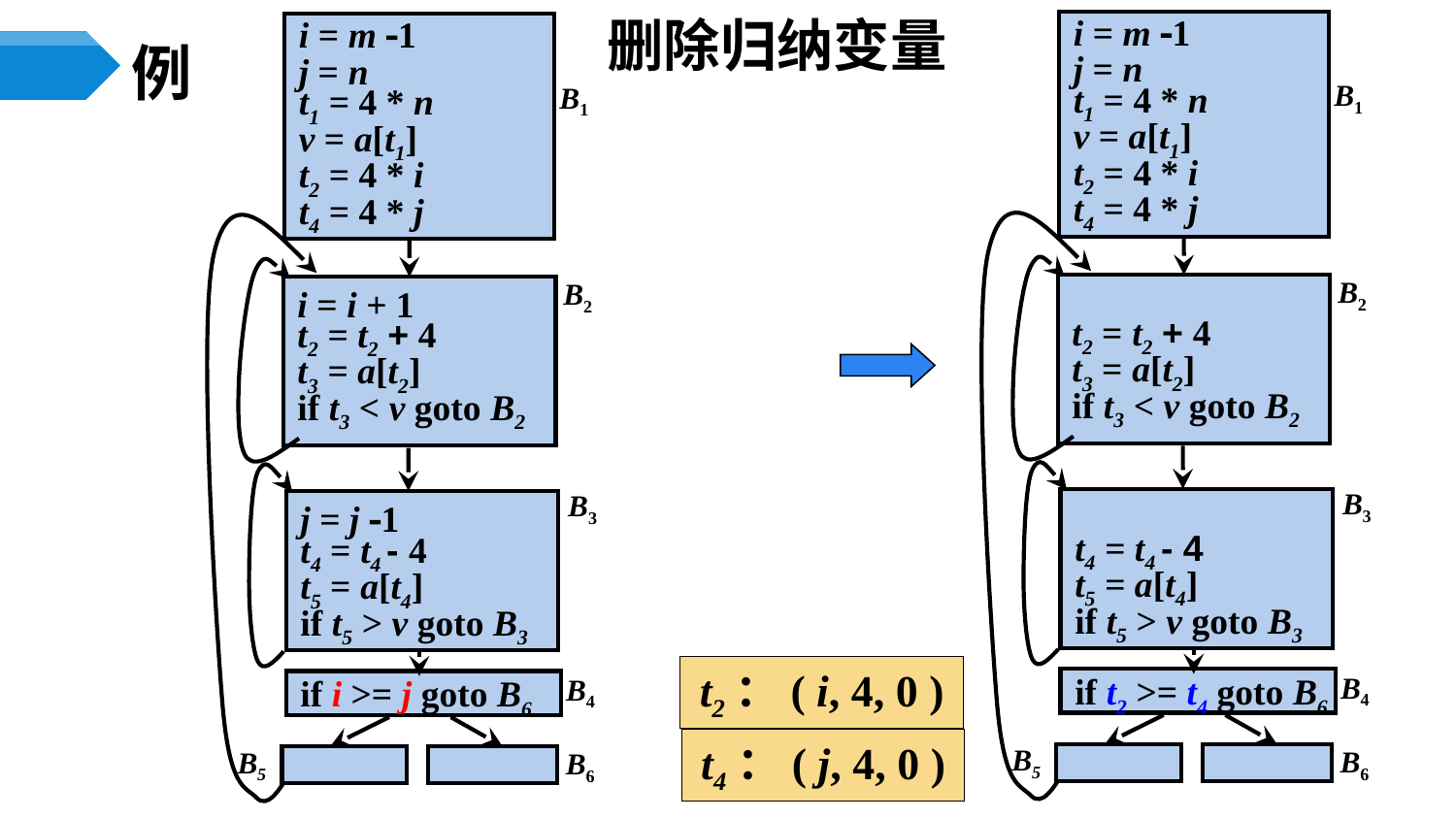

删除归纳变量
i = m −1
j = n
t1 = 4 * n
v = a[t1]
t2 = 4 * i
t4 = 4 * j
B1

B2

B3

B4
if t2 >= t4 goto B6

B6
B5

t2 = t2 + 4
t3 = a[t2]
if t3 < v goto B2

t4 = t4 - 4
t5 = a[t4]
if t5 > v goto B3
i = m −1
j = n
t1 = 4 * n
v = a[t1]
t2 = 4 * i
t4 = 4 * j
B1

B2

B3

B4
if i >= j goto B6

B6
B5

i = i + 1
t2 = t2 + 4
t3 = a[t2]
if t3 < v goto B2
j = j −1
t4 = t4 - 4
t5 = a[t4]
if t5 > v goto B3
# 例
t2：( i, 4, 0 )
t4：( j, 4, 0 )